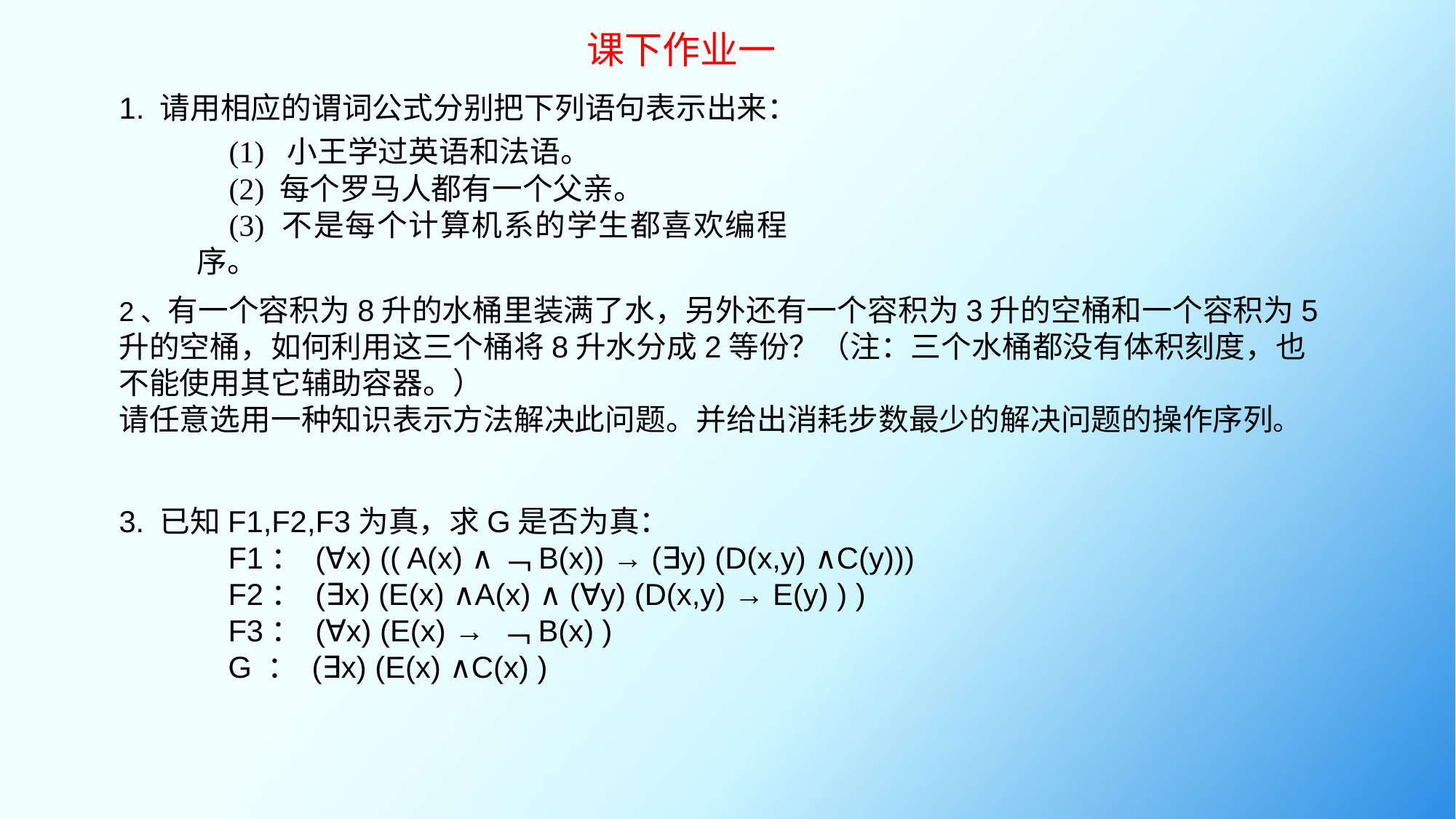

课下作业一
1. 请用相应的谓词公式分别把下列语句表示出来：
(1)  小王学过英语和法语。
(2) 每个罗马人都有一个父亲。
(3) 不是每个计算机系的学生都喜欢编程序。

2、有一个容积为8升的水桶里装满了水，另外还有一个容积为3升的空桶和一个容积为5升的空桶，如何利用这三个桶将8升水分成2等份？（注：三个水桶都没有体积刻度，也不能使用其它辅助容器。）
请任意选用一种知识表示方法解决此问题。并给出消耗步数最少的解决问题的操作序列。

3. 已知F1,F2,F3为真，求G是否为真：
	F1： (∀x) (( A(x) ∧﹁B(x)) → (∃y) (D(x,y) ∧C(y)))
	F2： (∃x) (E(x) ∧A(x) ∧ (∀y) (D(x,y) → E(y) ) )
	F3： (∀x) (E(x) → ﹁B(x) )
	G ： (∃x) (E(x) ∧C(x) )